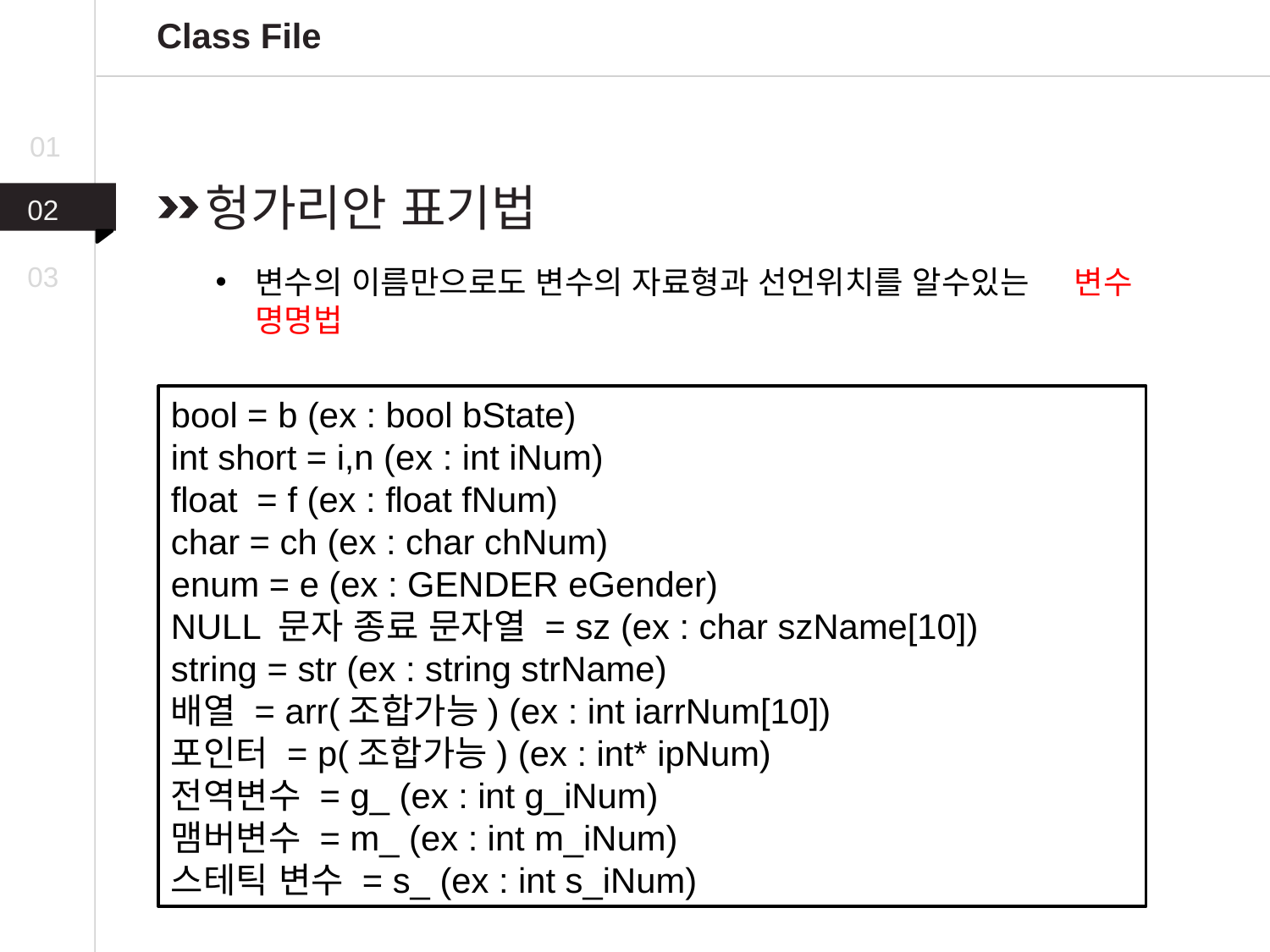

Class File
01
헝가리안 표기법

02

변수의 이름만으로도 변수의 자료형과 선언위치를 알수있는     변수 명명법

03
bool = b (ex : bool bState)
int short = i,n (ex : int iNum)
float  = f (ex : float fNum)
char = ch (ex : char chNum)
enum = e (ex : GENDER eGender)
NULL 문자 종료 문자열 = sz (ex : char szName[10])
string = str (ex : string strName)
배열 = arr(조합가능) (ex : int iarrNum[10])
포인터 = p(조합가능) (ex : int* ipNum)
전역변수 = g_ (ex : int g_iNum)
맴버변수 = m_ (ex : int m_iNum)
스테틱 변수 = s_ (ex : int s_iNum)